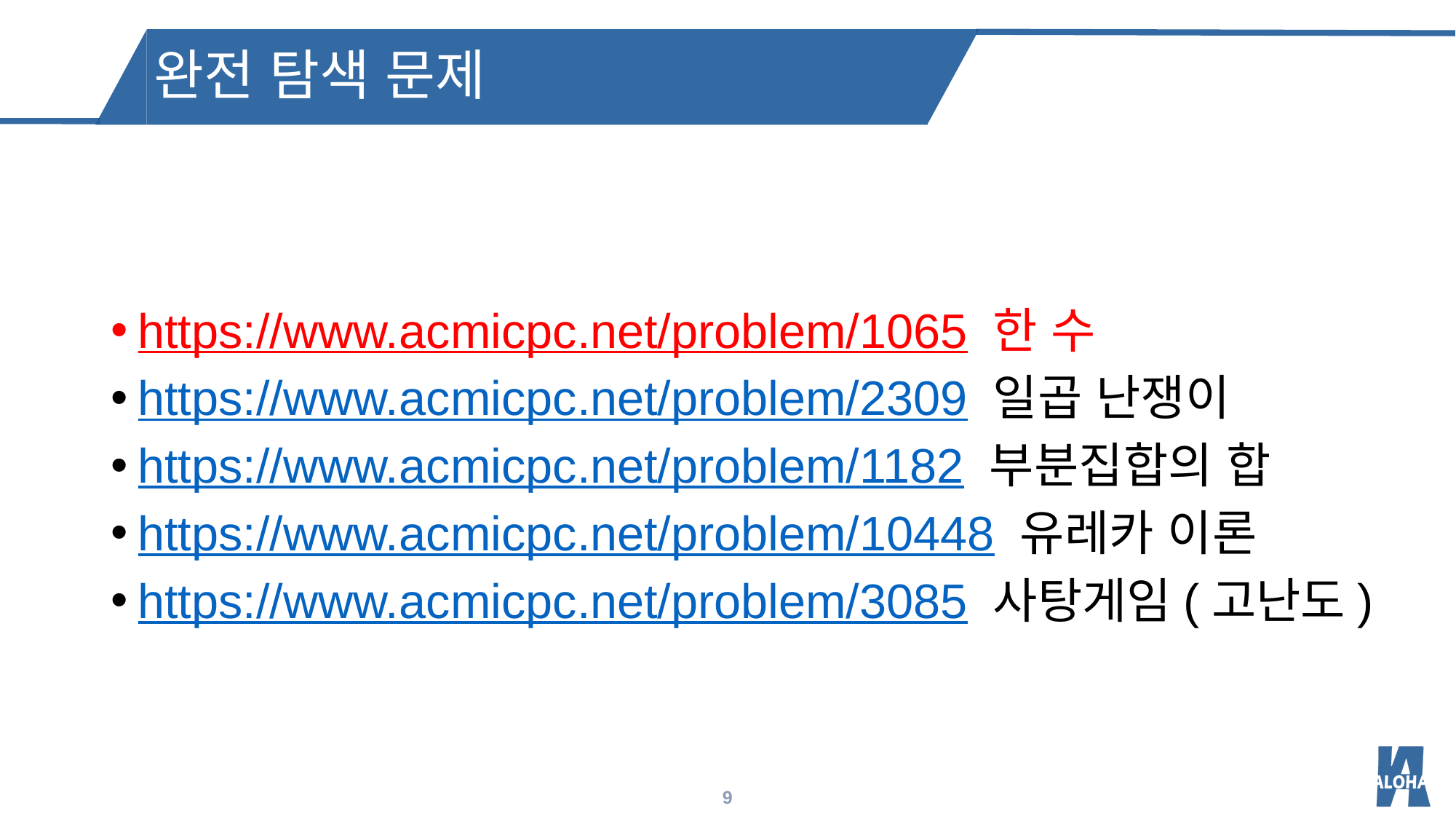

완전 탐색 문제
https://www.acmicpc.net/problem/1065 한 수
https://www.acmicpc.net/problem/2309 일곱 난쟁이
https://www.acmicpc.net/problem/1182 부분집합의 합
https://www.acmicpc.net/problem/10448 유레카 이론
https://www.acmicpc.net/problem/3085 사탕게임(고난도)
9